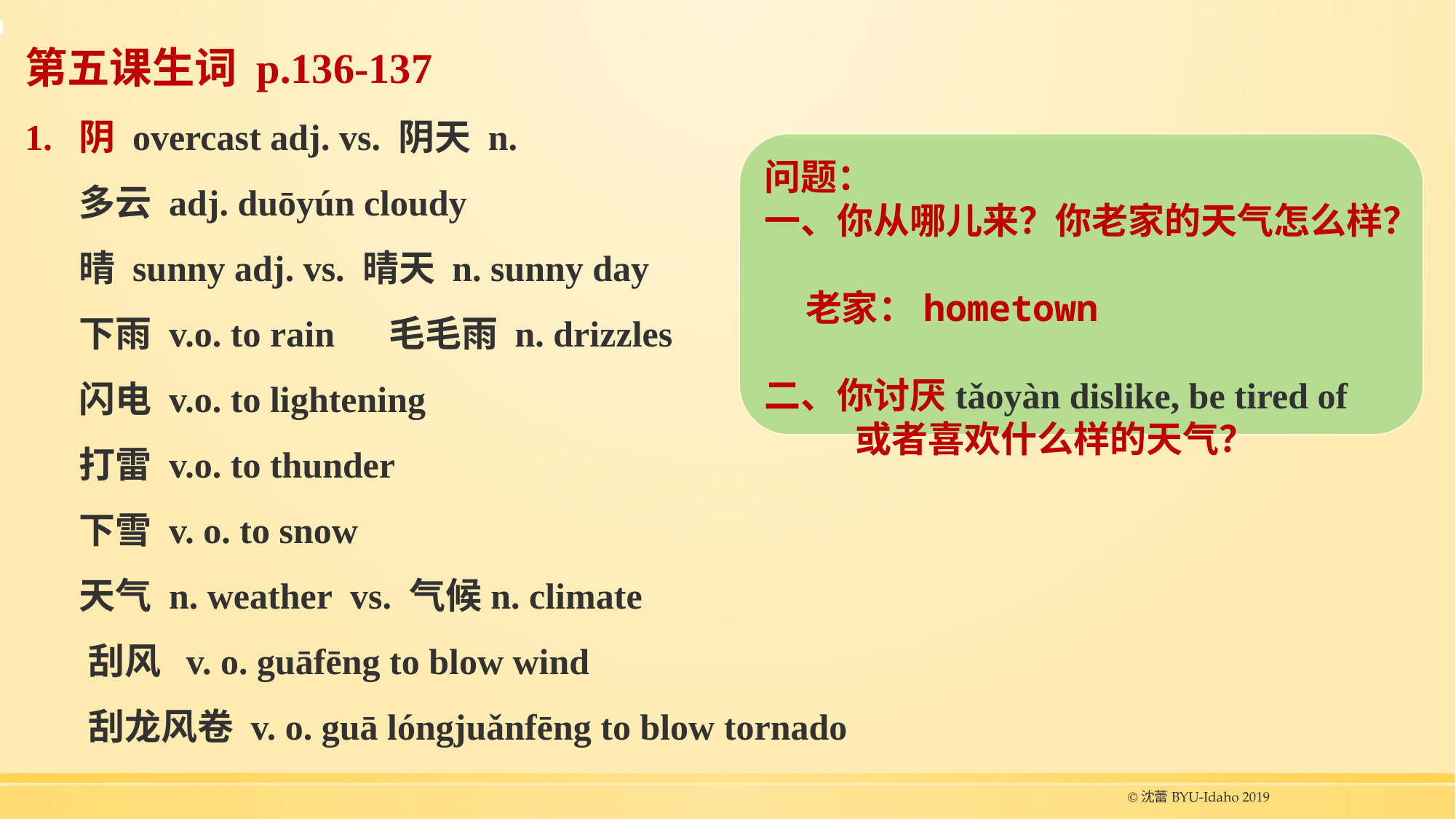

# 第五课生词 p.136-137 1.  阴 overcast adj. vs. 阴天 n. 多云 adj. duōyún cloudy 晴 sunny adj. vs. 晴天 n. sunny day 下雨 v.o. to rain     毛毛雨 n. drizzles 闪电 v.o. to lightening 打雷 v.o. to thunder 下雪 v. o. to snow 天气 n. weather  vs. 气候n. climate 刮风  v. o. guāfēng to blow wind 刮龙风卷 v. o. guā lóngjuǎnfēng to blow tornado

问题：
一、你从哪儿来？你老家的天气怎么样？
     老家：hometown
二、你讨厌tǎoyàn dislike, be tired of
         或者喜欢什么样的天气？

©沈蕾BYU-Idaho 2019